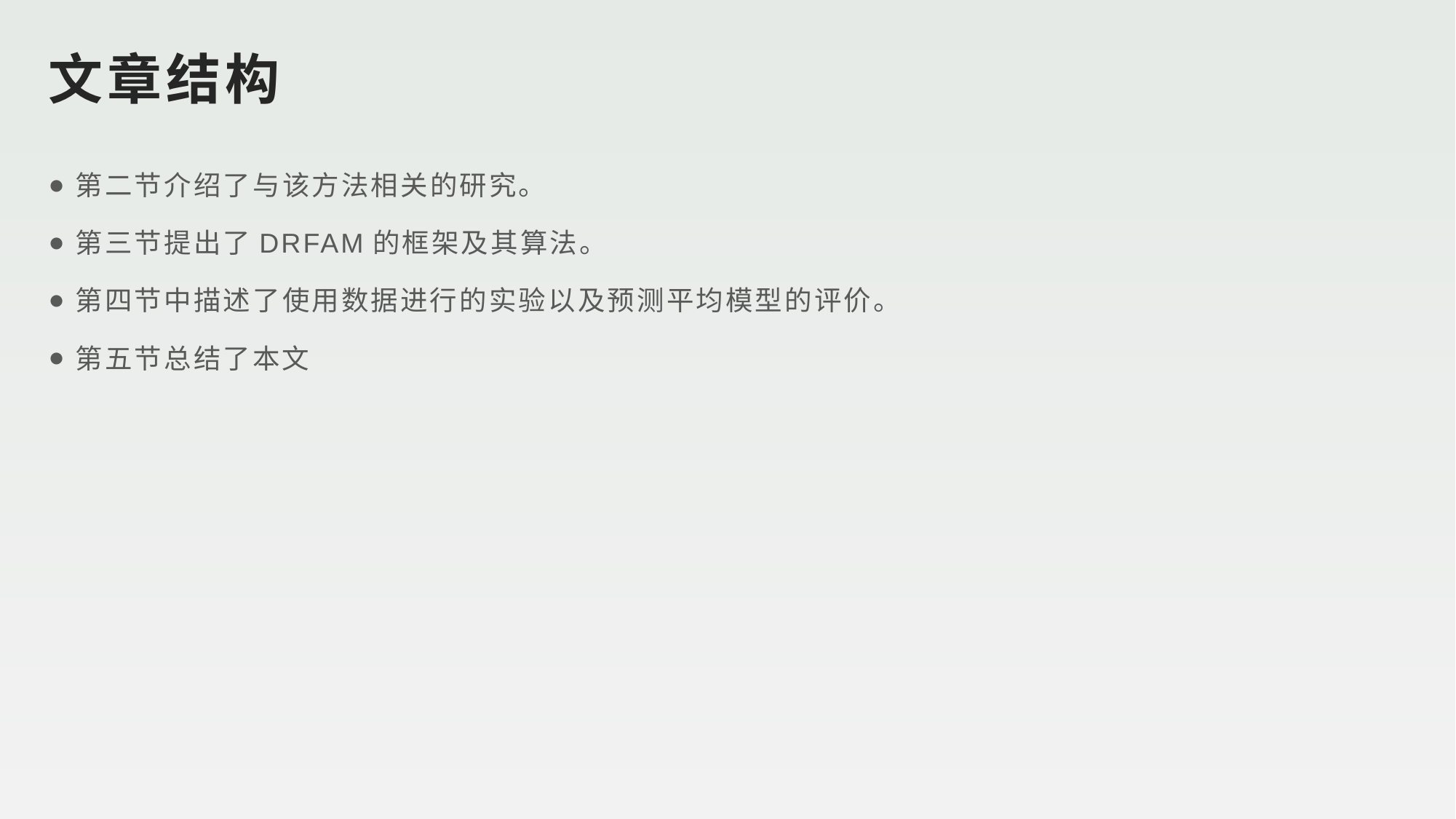

# 文章结构
第二节介绍了与该方法相关的研究。
第三节提出了DRFAM的框架及其算法。
第四节中描述了使用数据进行的实验以及预测平均模型的评价。
第五节总结了本文